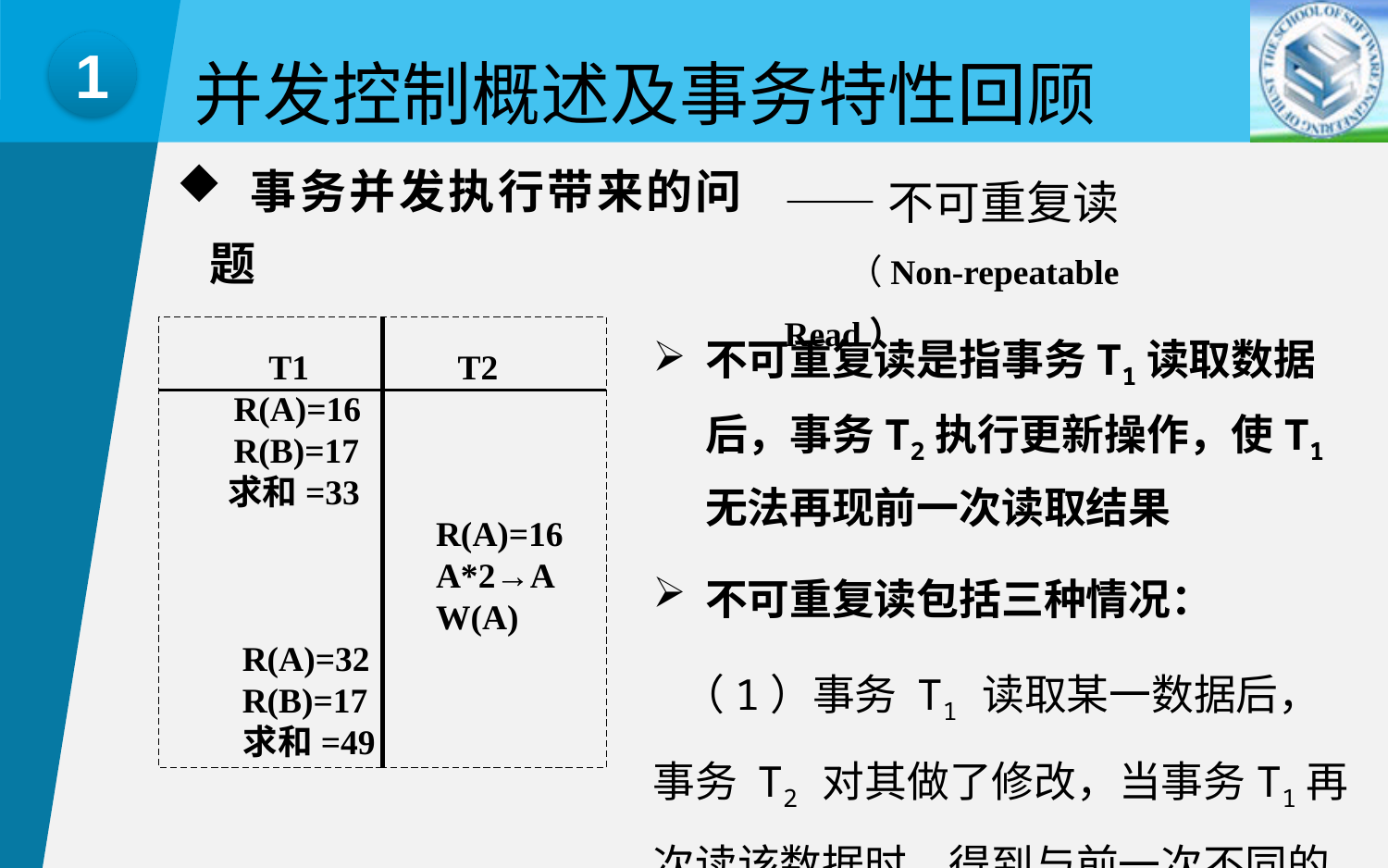

并发控制概述及事务特性回顾
1
 事务并发执行带来的问题
——不可重复读
       （Non-repeatable Read）
不可重复读是指事务T1读取数据后，事务T2执行更新操作，使T1无法再现前一次读取结果
不可重复读包括三种情况：
  （1）事务 T1 读取某一数据后，事务 T2 对其做了修改，当事务T1再次读该数据时，得到与前一次不同的值
           T1                 T2
       R(A)=16
       R(B)=17
      求和=33
                              R(A)=16
                              A*2→A
                              W(A)
        R(A)=32
        R(B)=17
        求和=49